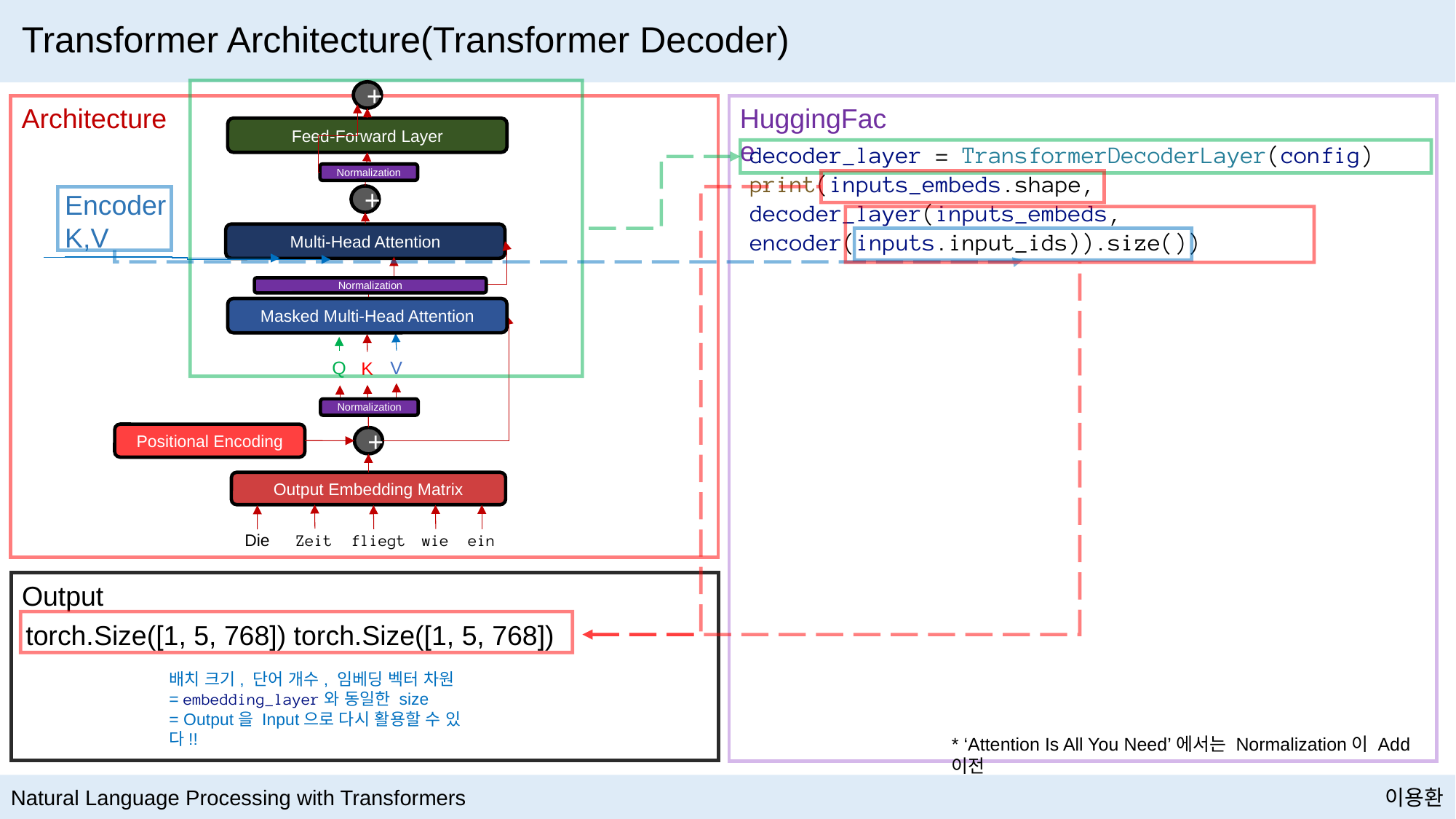

# Transformer Architecture(Transformer Decoder)

+

Architecture
HuggingFace

Feed-Forward Layer
decoder_layer = TransformerDecoderLayer(config)
print(inputs_embeds.shape, 	decoder_layer(inputs_embeds, 	encoder(inputs.input_ids)).size())

Normalization

Encoder K,V
+

Multi-Head Attention

Normalization
Masked Multi-Head Attention
Q
V
K
Normalization
Positional Encoding
+
Output Embedding Matrix
Die
Zeit
fliegt
wie
ein

Output

torch.Size([1, 5, 768]) torch.Size([1, 5, 768])
배치 크기, 단어 개수, 임베딩 벡터 차원
= embedding_layer와 동일한 size
= Output을 Input으로 다시 활용할 수 있다!!
* ‘Attention Is All You Need’에서는 Normalization이 Add 이전